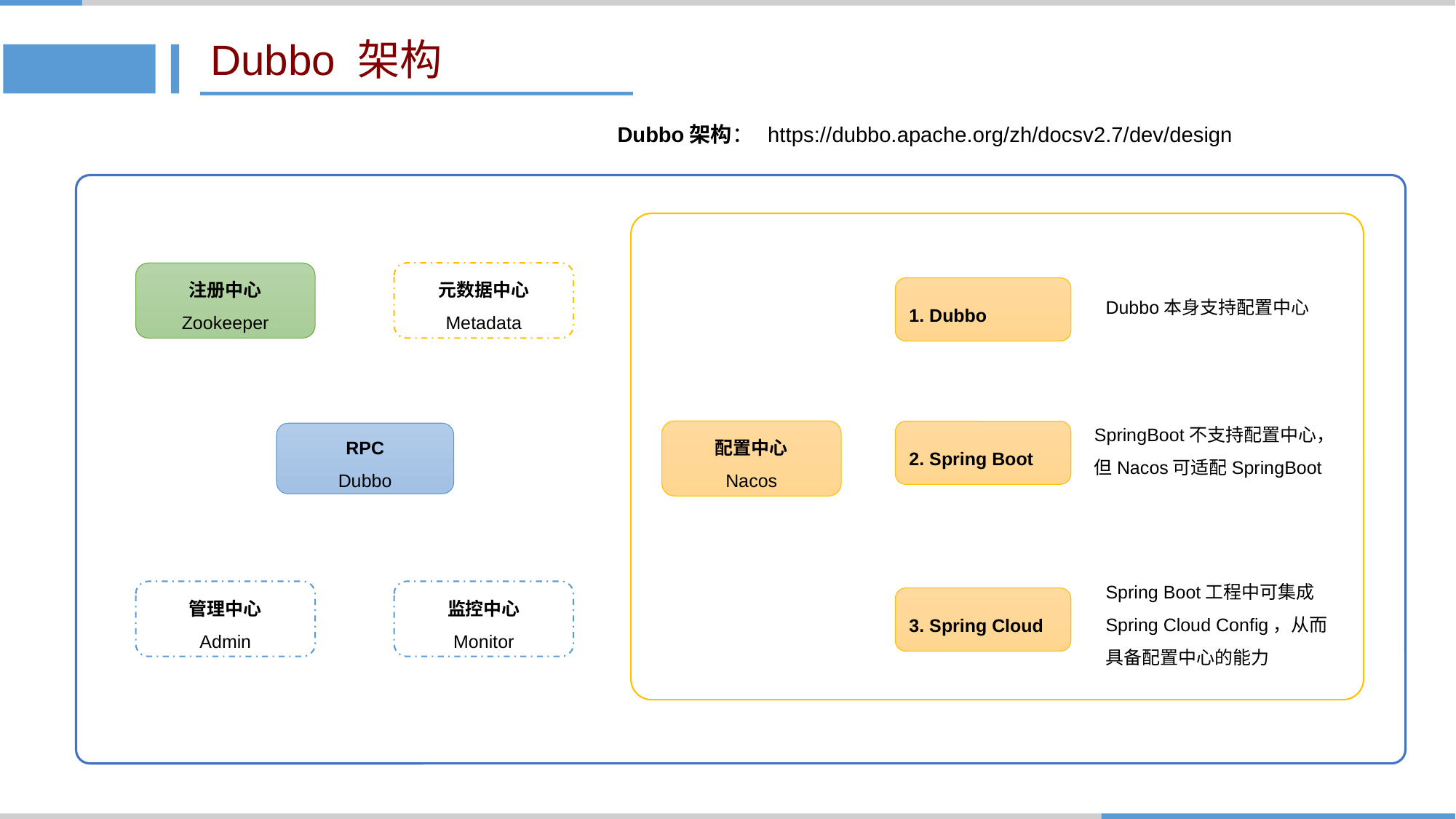

# Dubbo 架构

Dubbo架构：  https://dubbo.apache.org/zh/docsv2.7/dev/design

注册中心
Zookeeper
元数据中心
Metadata
1. Dubbo
Dubbo本身支持配置中心
SpringBoot不支持配置中心，但Nacos可适配SpringBoot
配置中心
Nacos
2. Spring Boot
RPC
Dubbo
Spring Boot工程中可集成Spring Cloud Config，从而具备配置中心的能力
管理中心
Admin
监控中心
Monitor
3. Spring Cloud